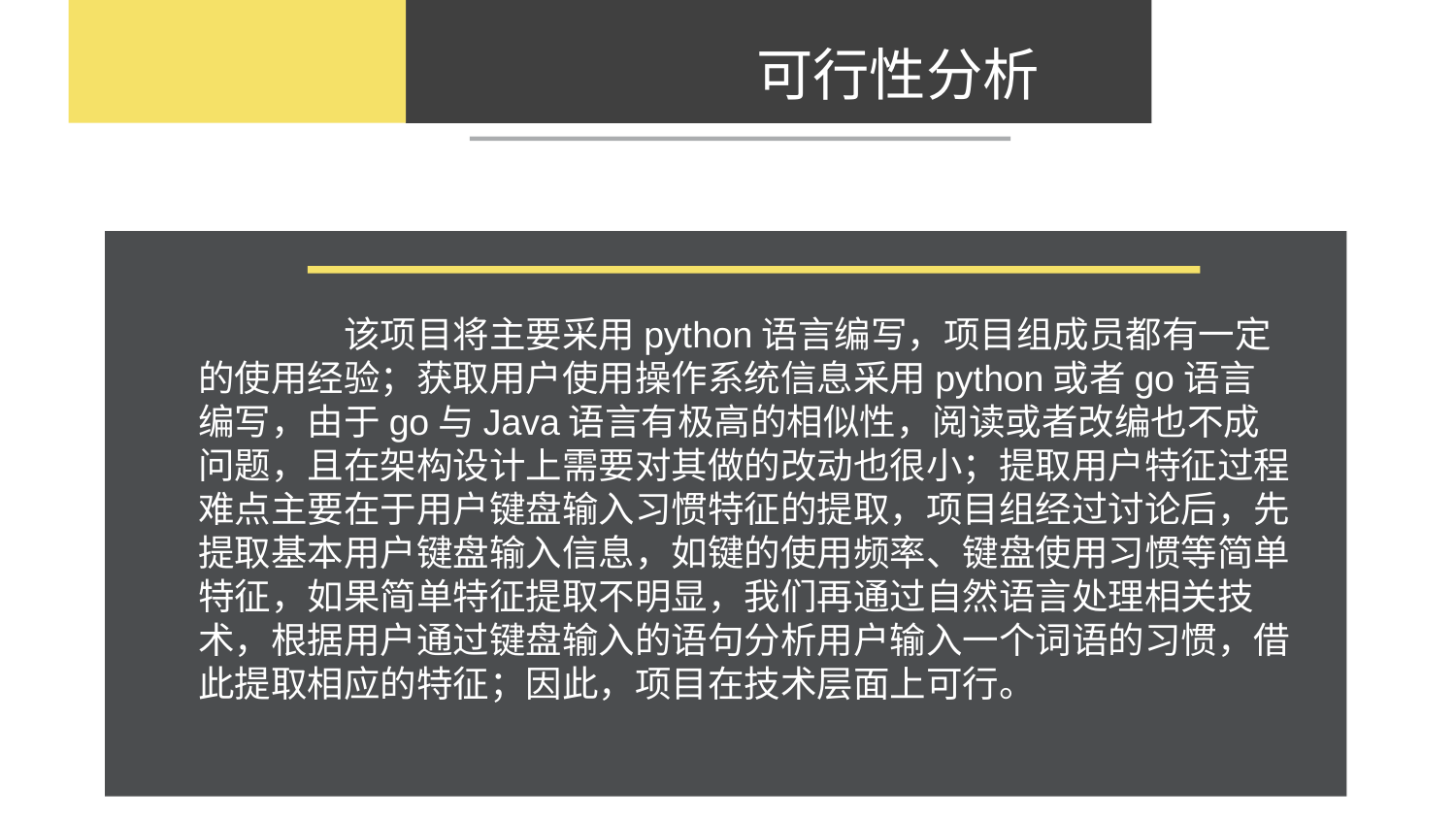

PART 1
			可行性分析
请输入你的标题

	该项目将主要采用python语言编写，项目组成员都有一定的使用经验；获取用户使用操作系统信息采用python或者go语言编写，由于go与Java语言有极高的相似性，阅读或者改编也不成问题，且在架构设计上需要对其做的改动也很小；提取用户特征过程难点主要在于用户键盘输入习惯特征的提取，项目组经过讨论后，先提取基本用户键盘输入信息，如键的使用频率、键盘使用习惯等简单特征，如果简单特征提取不明显，我们再通过自然语言处理相关技术，根据用户通过键盘输入的语句分析用户输入一个词语的习惯，借此提取相应的特征；因此，项目在技术层面上可行。